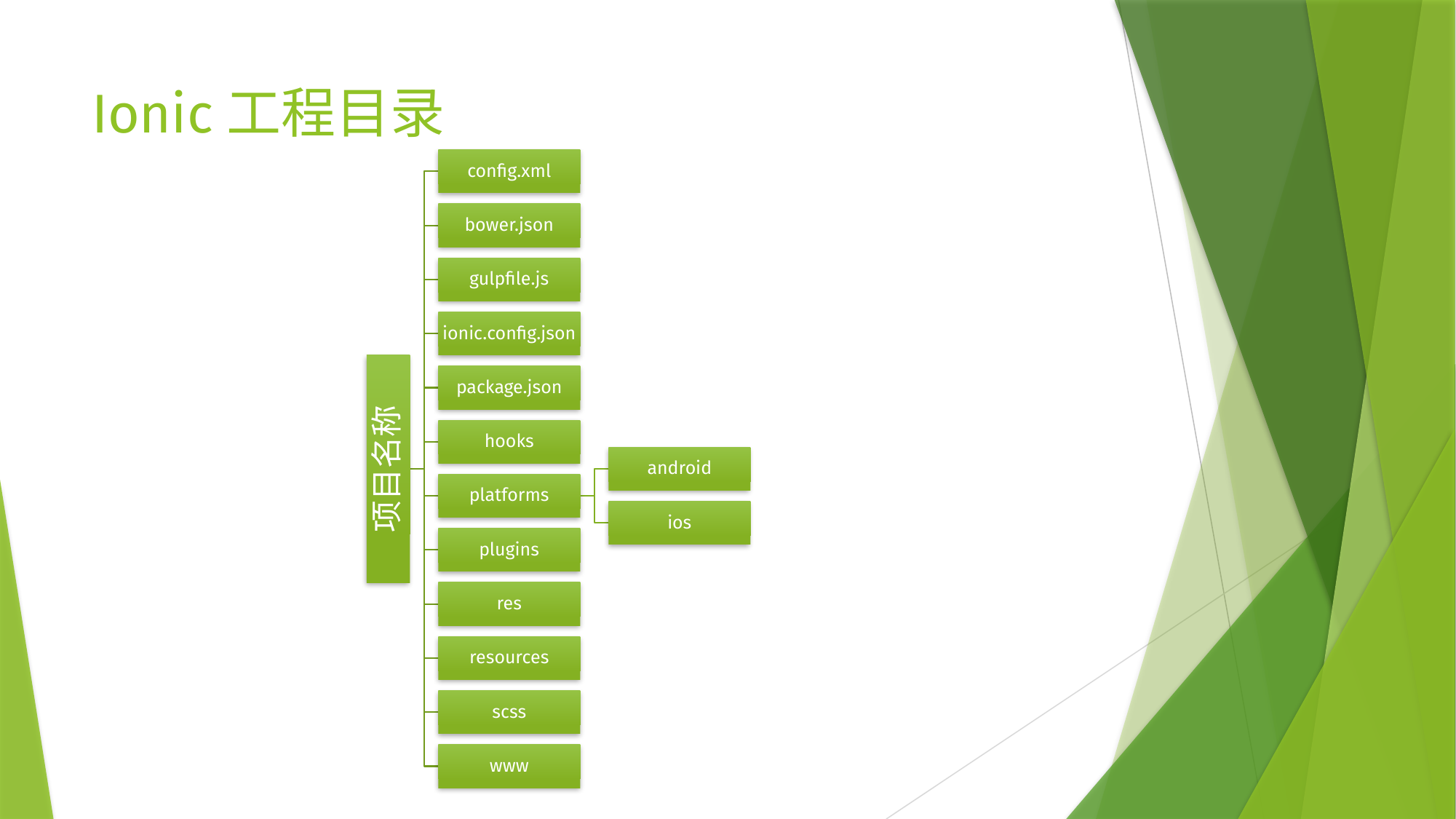

# Ionic工程目录

项目名称
config.xml
bower.json
gulpfile.js
ionic.config.json
package.json
hooks
platforms
android
ios
plugins
res
resources
scss
www